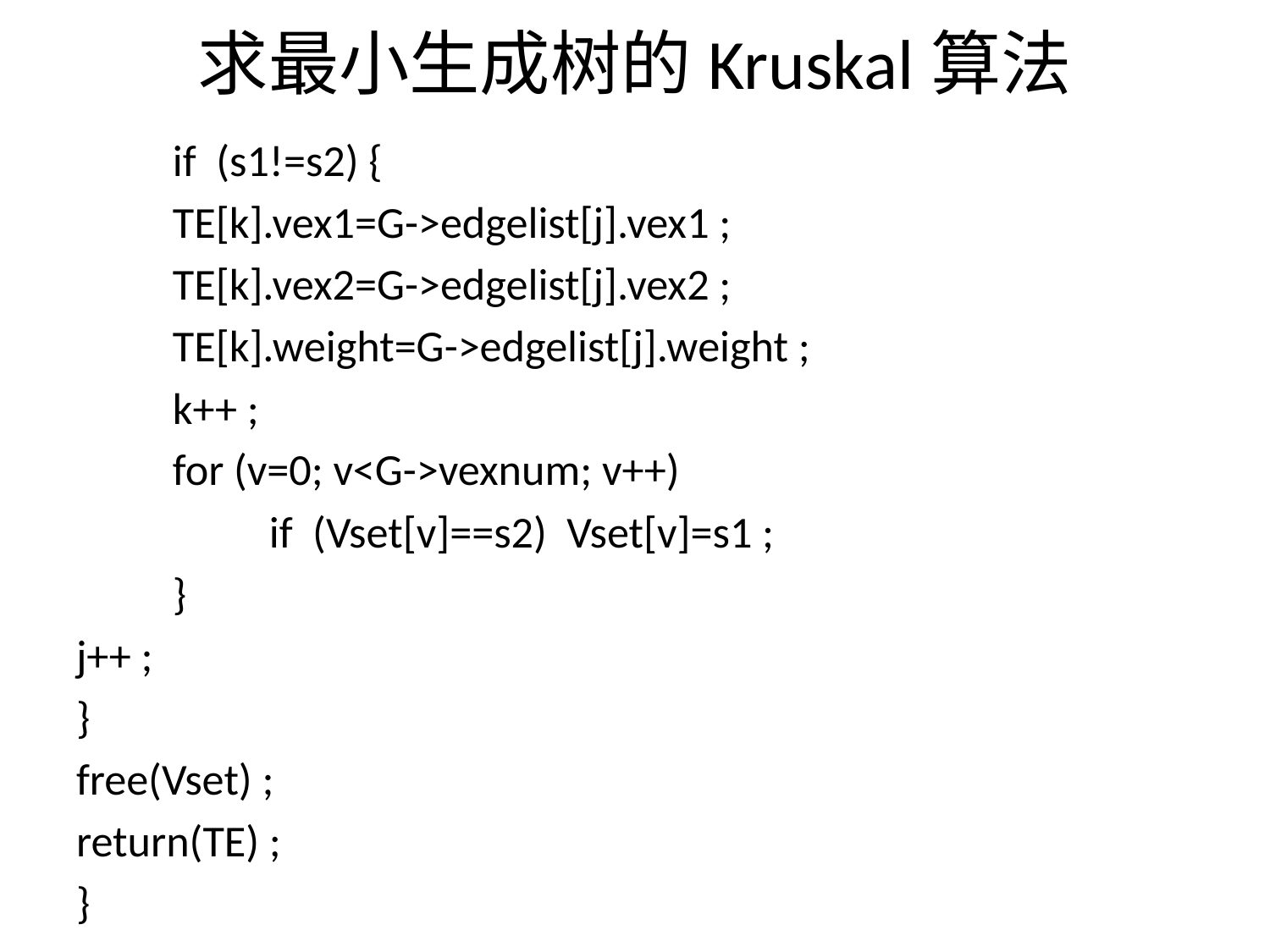

# 求最小生成树的Kruskal算法
	if  (s1!=s2) {
		TE[k].vex1=G->edgelist[j].vex1 ;
    		TE[k].vex2=G->edgelist[j].vex2 ;
    		TE[k].weight=G->edgelist[j].weight ;
    		k++ ;
    		for (v=0; v<G->vexnum; v++)
             		if  (Vset[v]==s2)  Vset[v]=s1 ;
    	}
j++ ;
}
free(Vset) ;
return(TE) ;
}